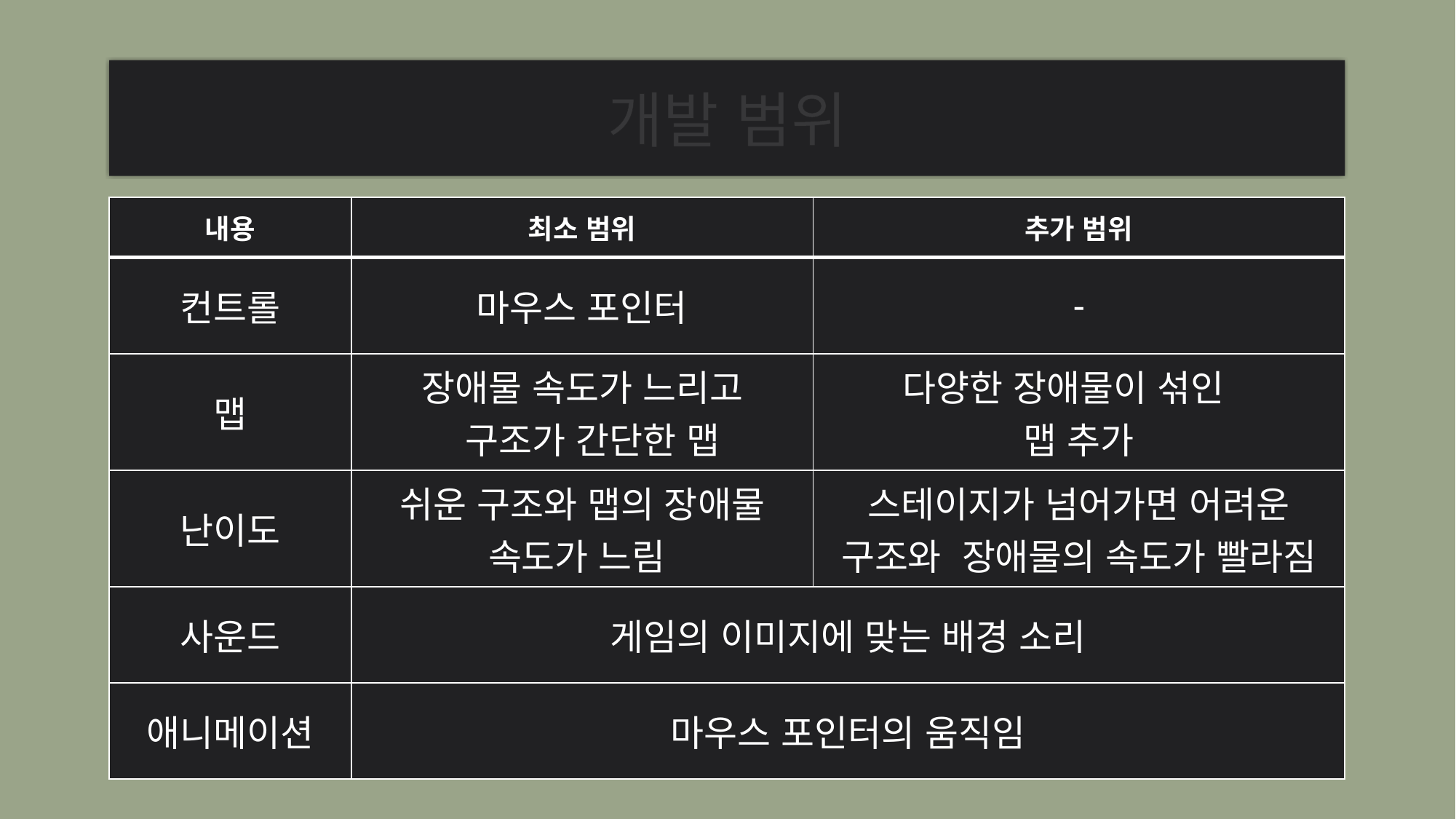

# 개발 범위
| 내용 | 최소 범위 | 추가 범위 |
| --- | --- | --- |
| 컨트롤 | 마우스 포인터 | - |
| 맵 | 장애물 속도가 느리고 구조가 간단한 맵 | 다양한 장애물이 섞인 맵 추가 |
| 난이도 | 쉬운 구조와 맵의 장애물 속도가 느림 | 스테이지가 넘어가면 어려운 구조와 장애물의 속도가 빨라짐 |
| 사운드 | 게임의 이미지에 맞는 배경 소리 |  |
| 애니메이션 | 마우스 포인터의 움직임 |  |